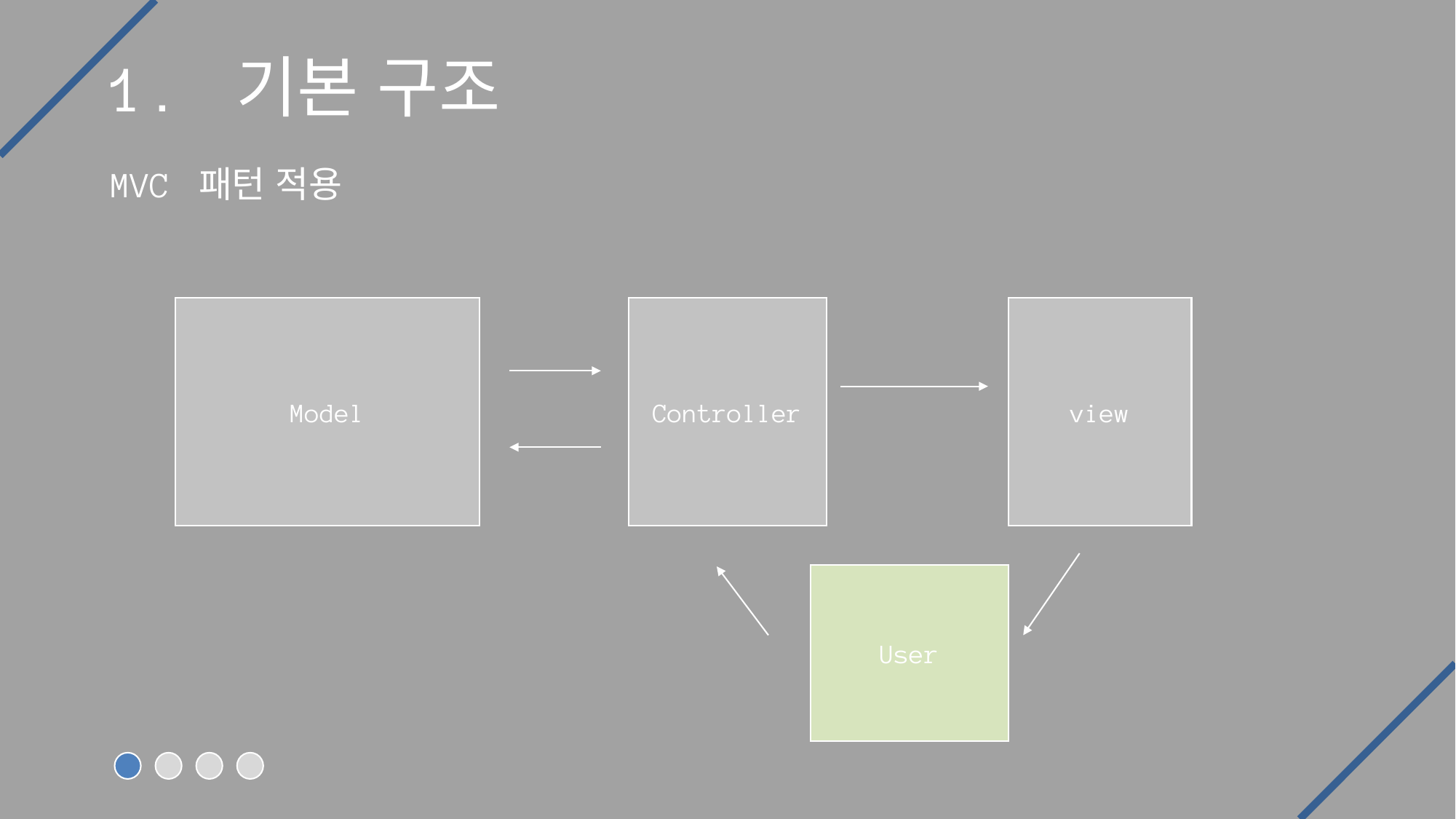

# 1. 기본 구조
MVC 패턴 적용
Controller
view
Model
User